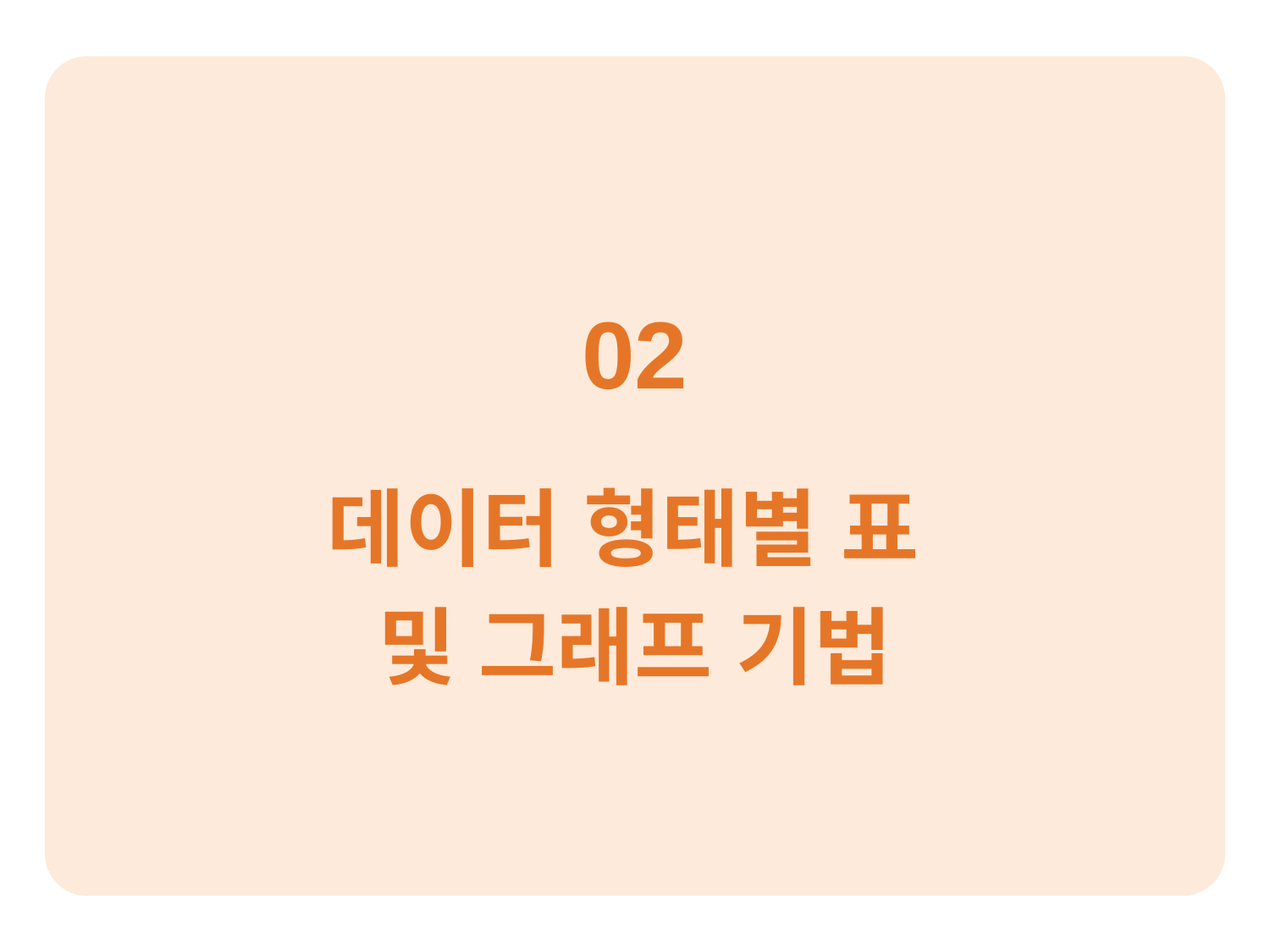

02
데이터 형태별 표
및 그래프 기법